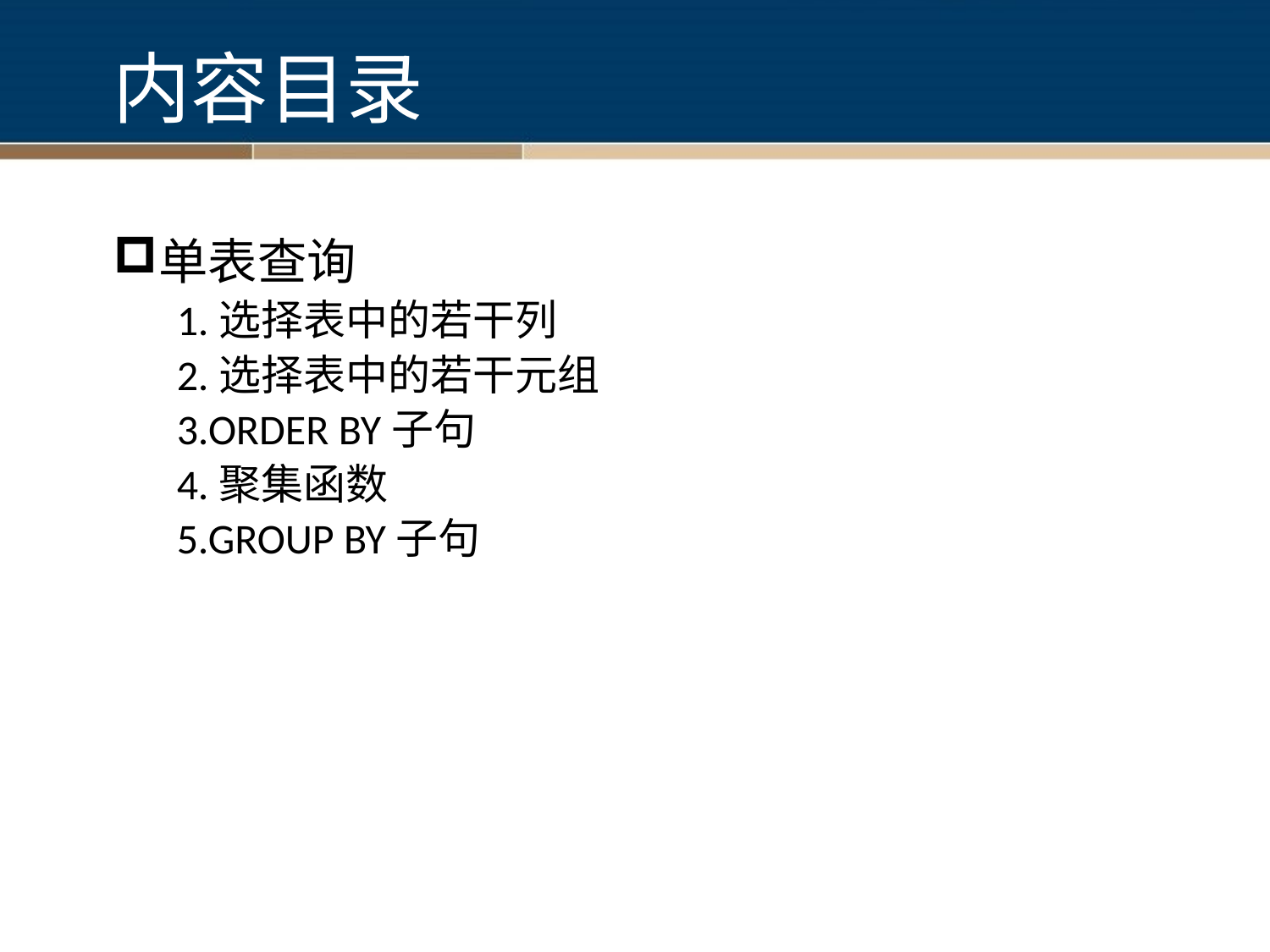

# 内容目录
单表查询
1.选择表中的若干列
2.选择表中的若干元组
3.ORDER BY子句
4.聚集函数
5.GROUP BY子句